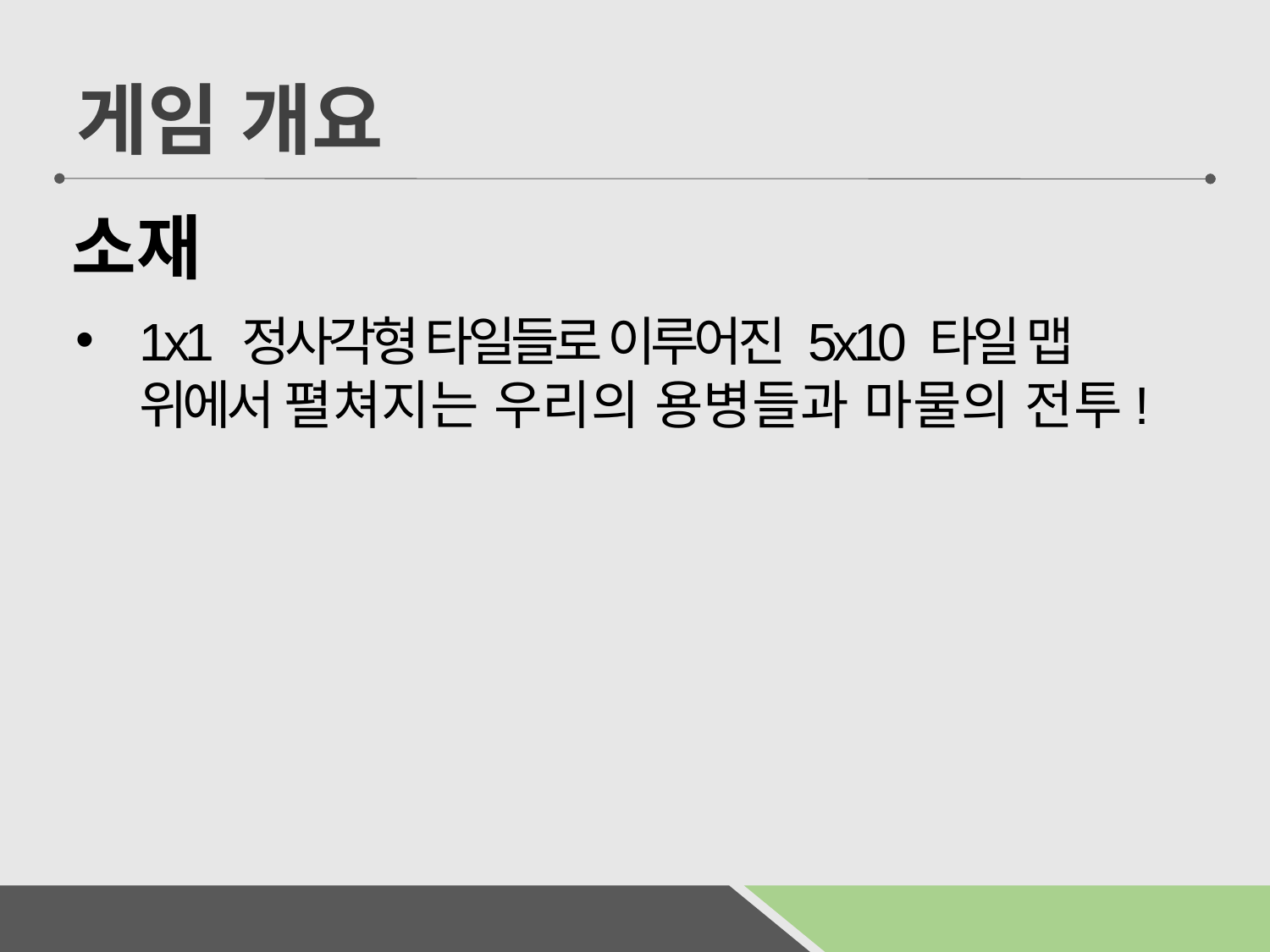

게임 개요
소재
1x1 정사각형 타일들로 이루어진 5x10 타일 맵 위에서 펼쳐지는 우리의 용병들과 마물의 전투!